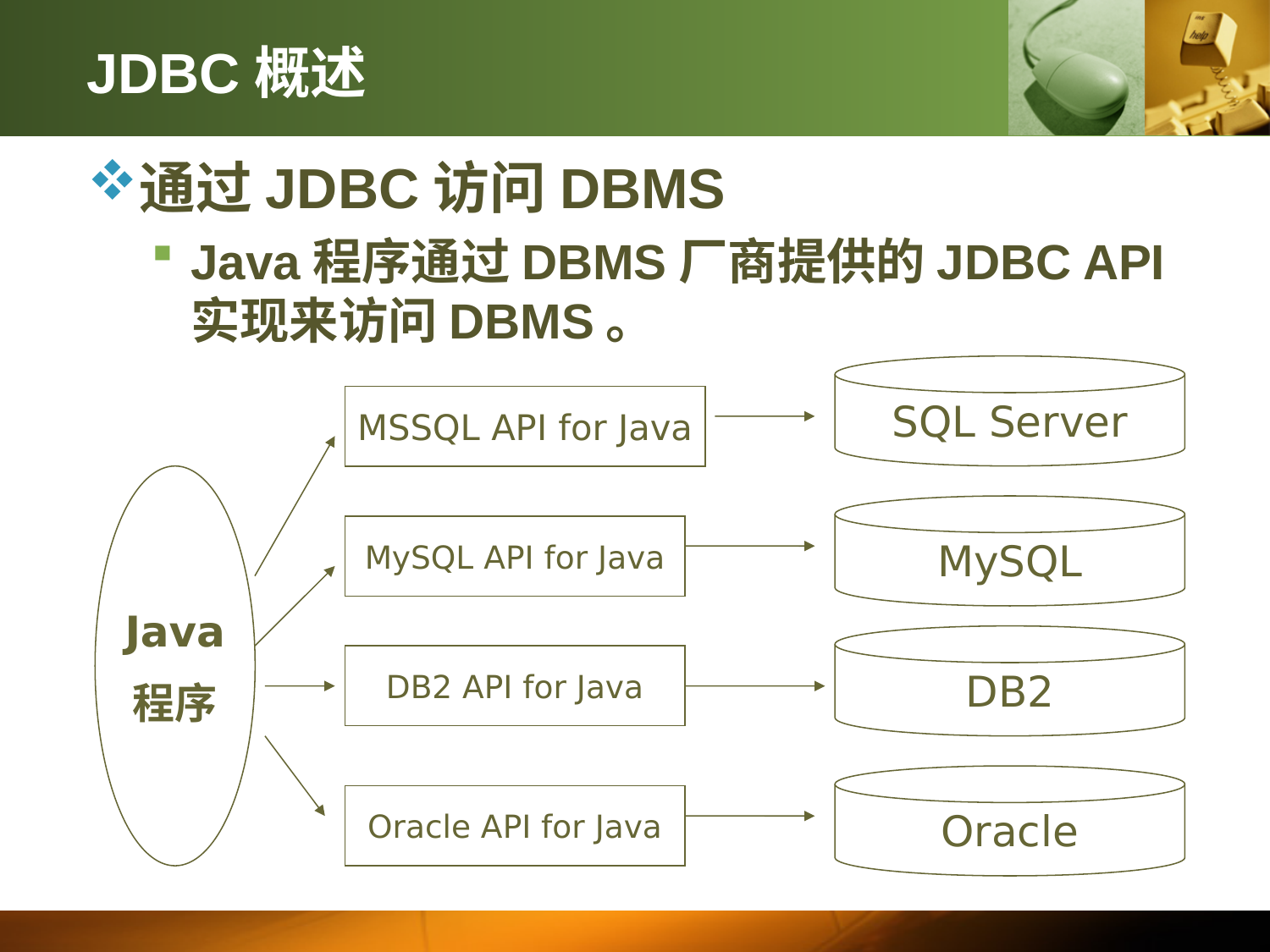

# JDBC概述
通过JDBC访问DBMS
Java程序通过DBMS厂商提供的JDBC API实现来访问DBMS。
SQL Server
MSSQL API for Java

Java
程序
MySQL

MySQL API for Java

DB2
DB2 API for Java

Oracle
Oracle API for Java